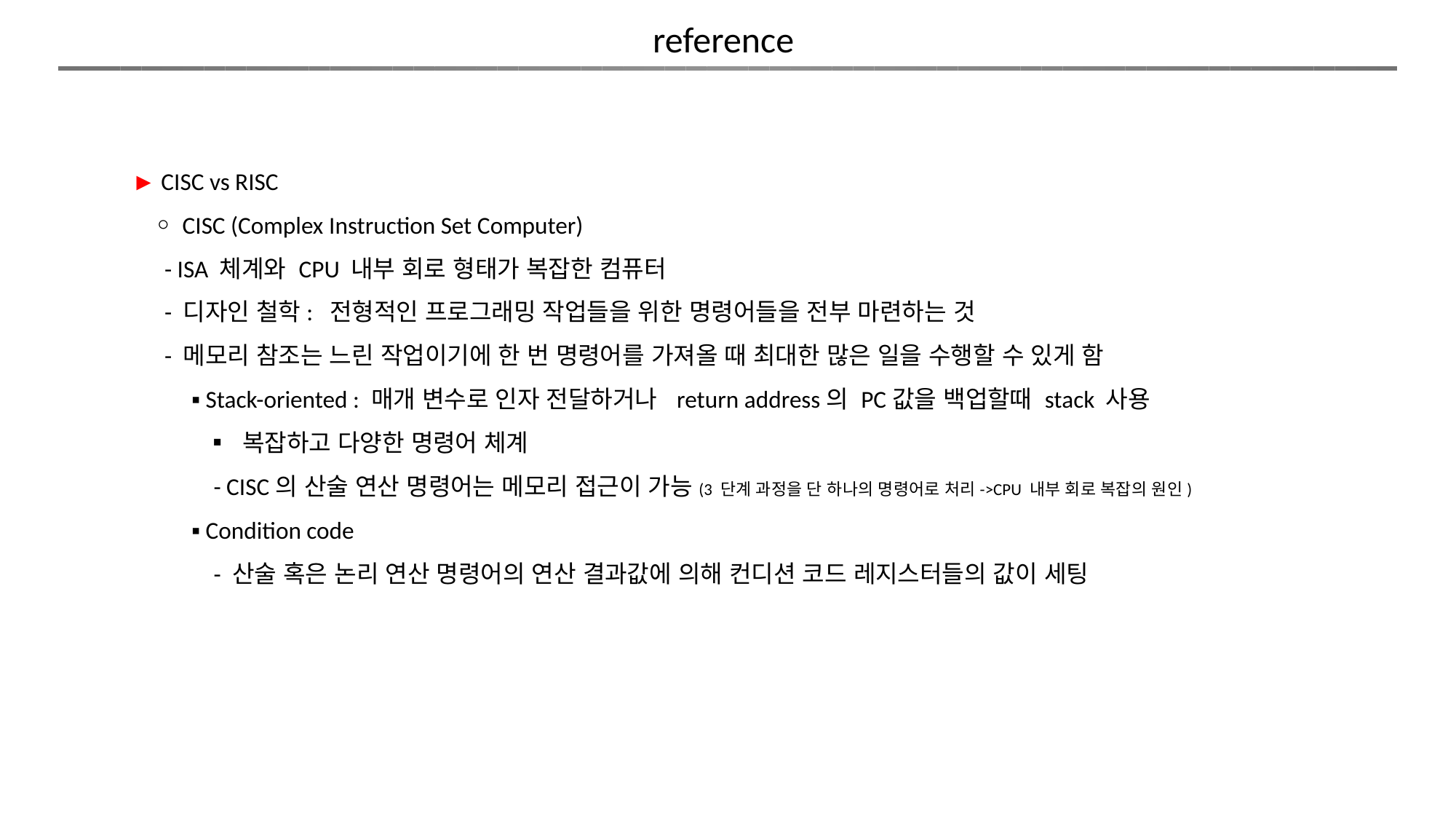

reference

► CISC vs RISC
   ￮ CISC (Complex Instruction Set Computer)
      - ISA 체계와 CPU 내부 회로 형태가 복잡한 컴퓨터
      - 디자인 철학:  전형적인 프로그래밍 작업들을 위한 명령어들을 전부 마련하는 것
      - 메모리 참조는 느린 작업이기에 한 번 명령어를 가져올 때 최대한 많은 일을 수행할 수 있게 함
           ▪︎ Stack-oriented : 매개 변수로 인자 전달하거나  return address의 PC값을 백업할때 stack 사용
           ▪︎ 복잡하고 다양한 명령어 체계
               - CISC의 산술 연산 명령어는 메모리 접근이 가능(3 단계 과정을 단 하나의 명령어로 처리->CPU 내부 회로 복잡의 원인)
           ▪︎ Condition code
               - 산술 혹은 논리 연산 명령어의 연산 결과값에 의해 컨디션 코드 레지스터들의 값이 세팅